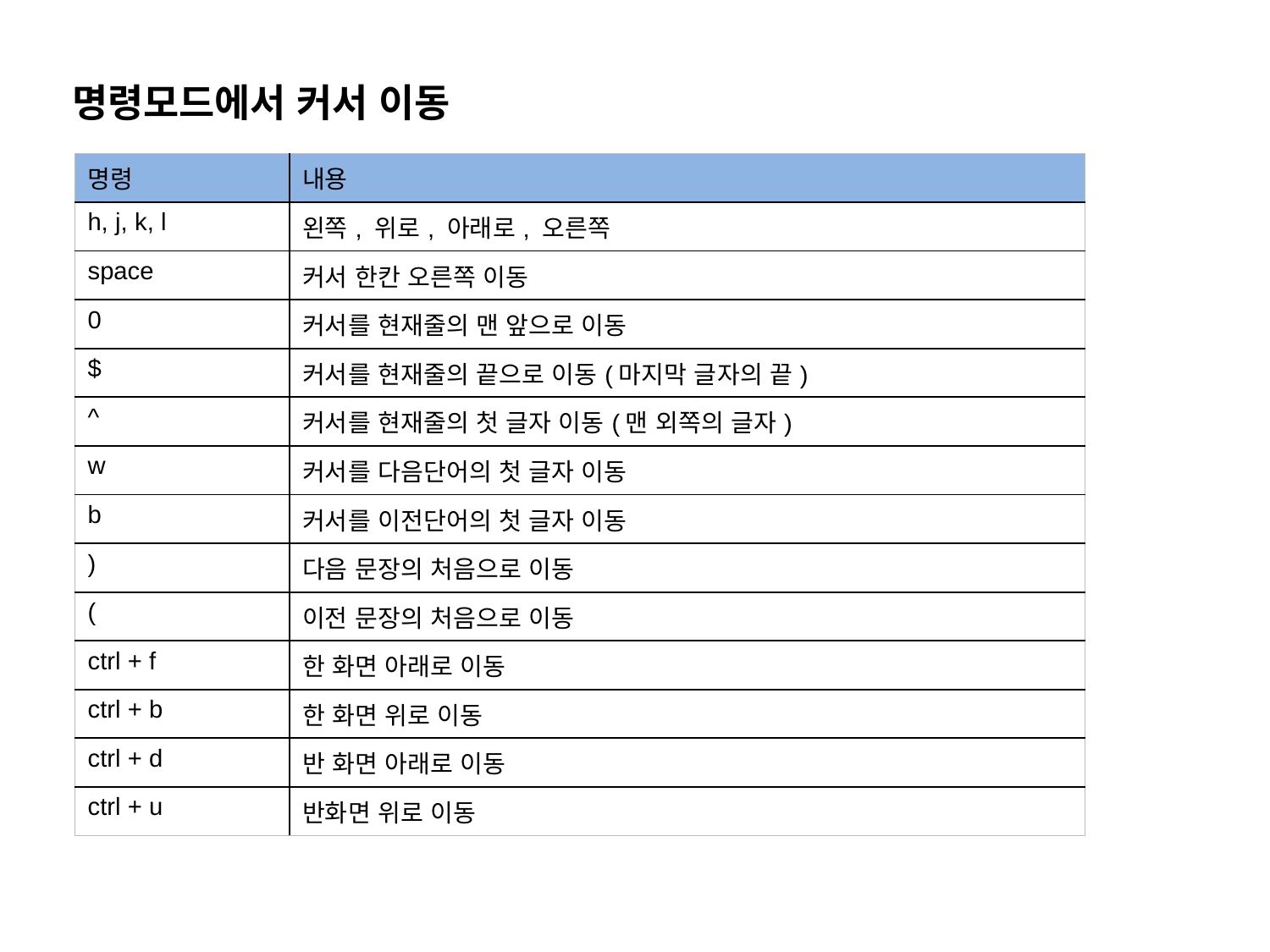

명령모드에서 커서 이동
| 명령 | 내용 |
| --- | --- |
| h, j, k, l | 왼쪽, 위로, 아래로, 오른쪽 |
| space | 커서 한칸 오른쪽 이동 |
| 0 | 커서를 현재줄의 맨 앞으로 이동 |
| $ | 커서를 현재줄의 끝으로 이동(마지막 글자의 끝) |
| ^ | 커서를 현재줄의 첫 글자 이동(맨 외쪽의 글자) |
| w | 커서를 다음단어의 첫 글자 이동 |
| b | 커서를 이전단어의 첫 글자 이동 |
| ) | 다음 문장의 처음으로 이동 |
| ( | 이전 문장의 처음으로 이동 |
| ctrl + f | 한 화면 아래로 이동 |
| ctrl + b | 한 화면 위로 이동 |
| ctrl + d | 반 화면 아래로 이동 |
| ctrl + u | 반화면 위로 이동 |